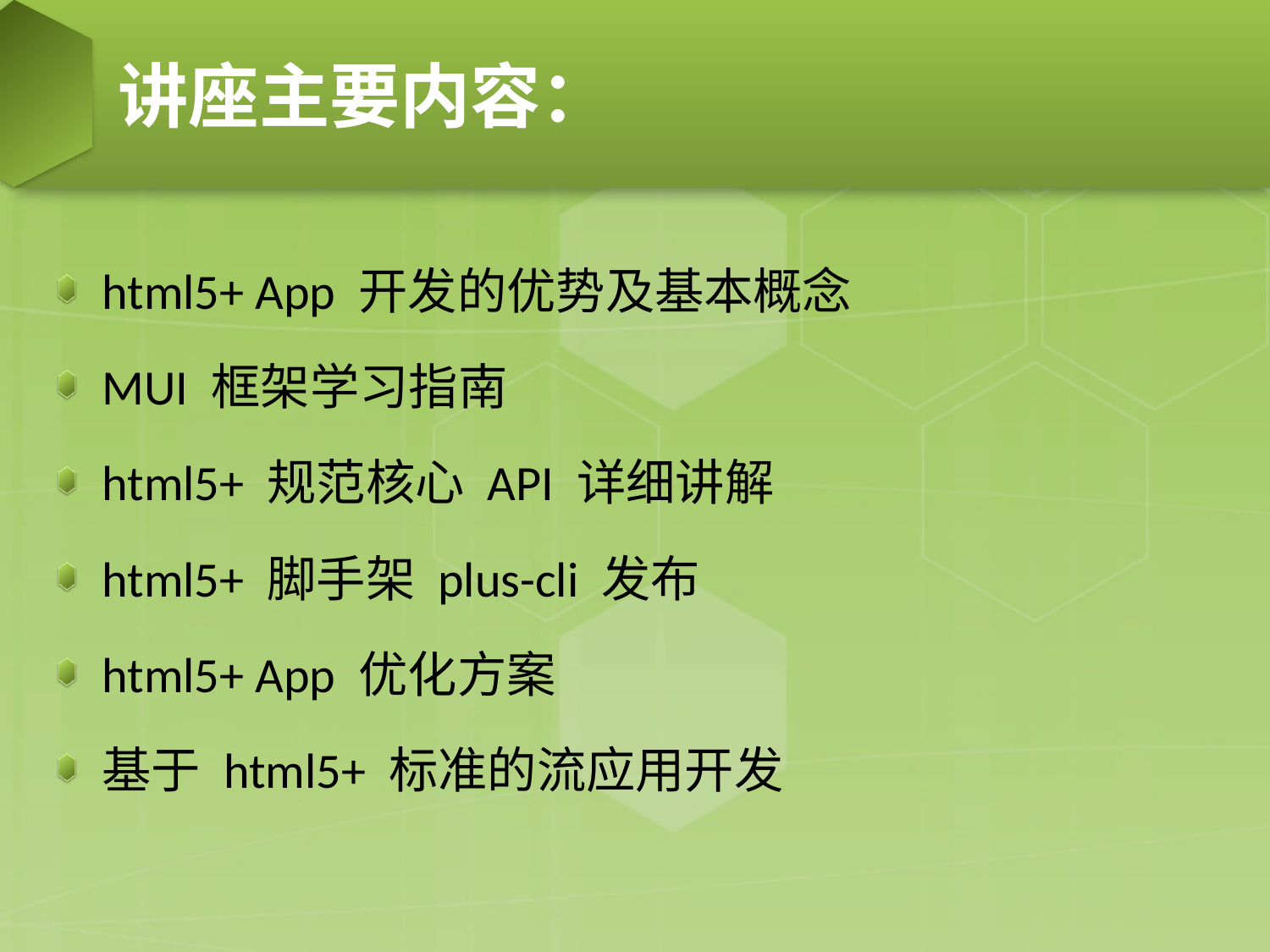

# 讲座主要内容：
html5+ App 开发的优势及基本概念
MUI 框架学习指南
html5+ 规范核心 API 详细讲解
html5+ 脚手架 plus-cli 发布
html5+ App 优化方案
基于 html5+ 标准的流应用开发